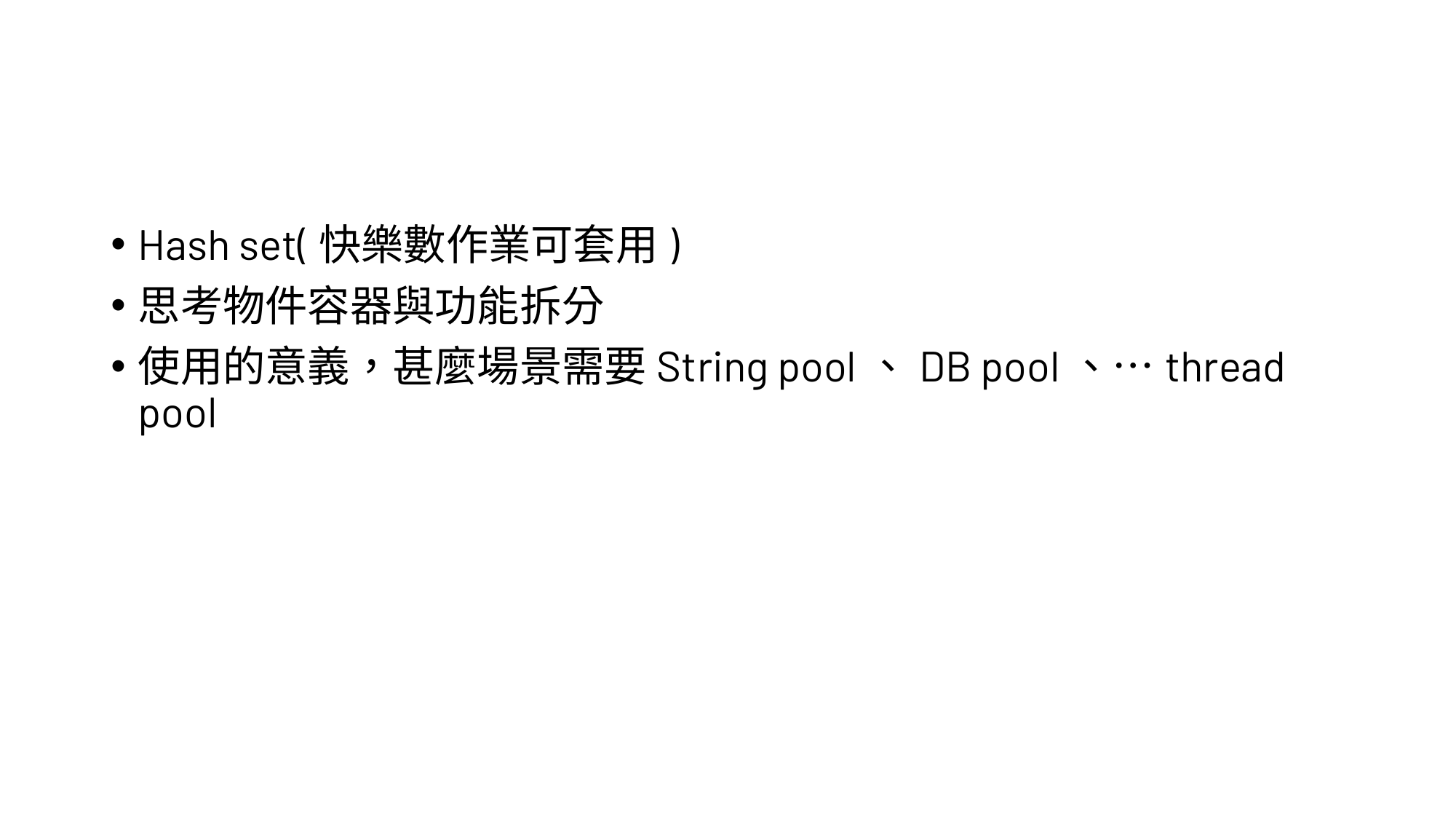

#
Hash set(快樂數作業可套用)
思考物件容器與功能拆分
使用的意義，甚麼場景需要String pool、DB pool、…thread pool